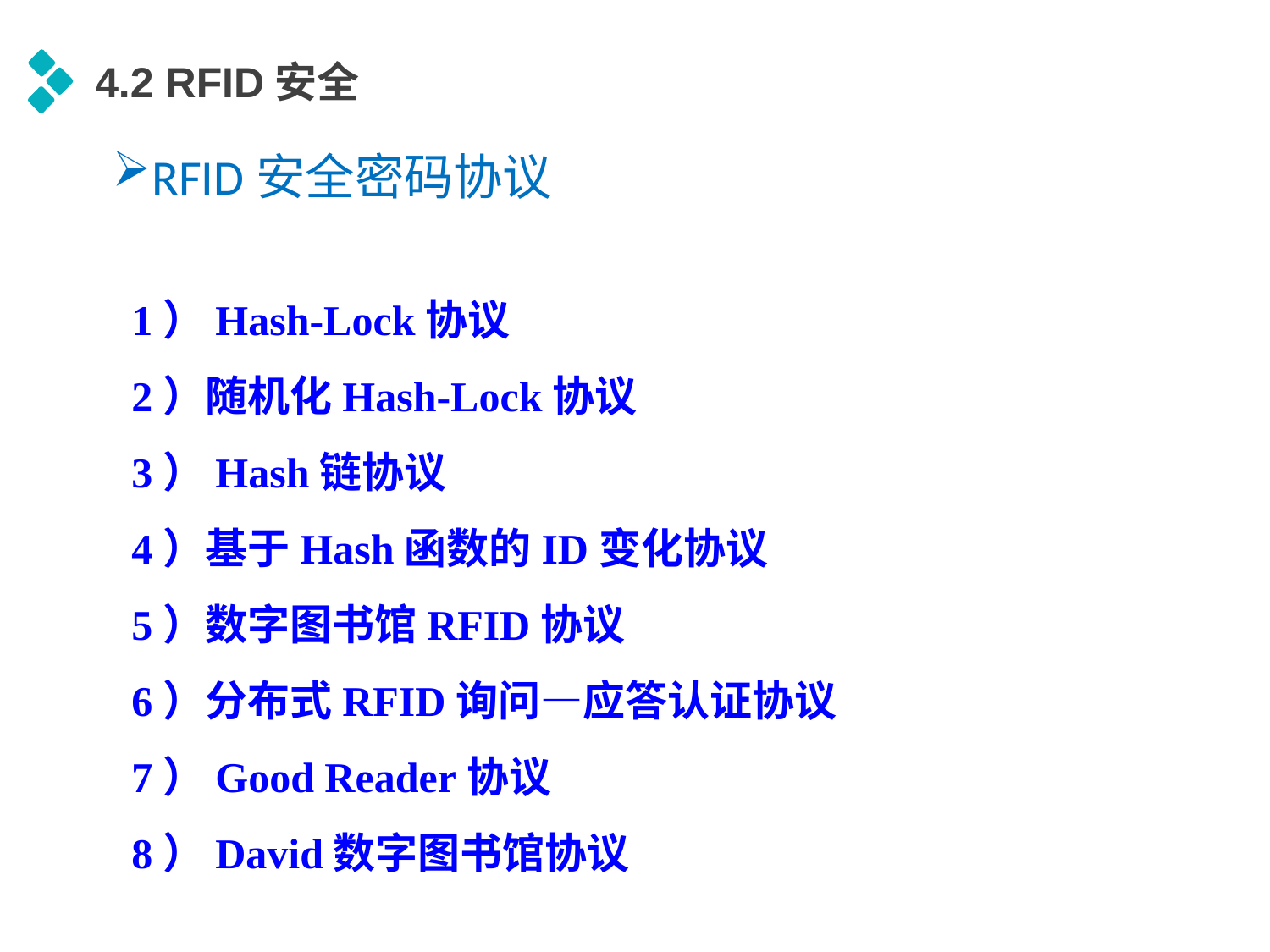

4.2 RFID安全

RFID安全密码协议
1）Hash-Lock协议
2）随机化Hash-Lock协议
3）Hash链协议
4）基于Hash函数的ID变化协议
5）数字图书馆RFID协议
6）分布式RFID询问—应答认证协议
7）Good Reader协议
8）David数字图书馆协议